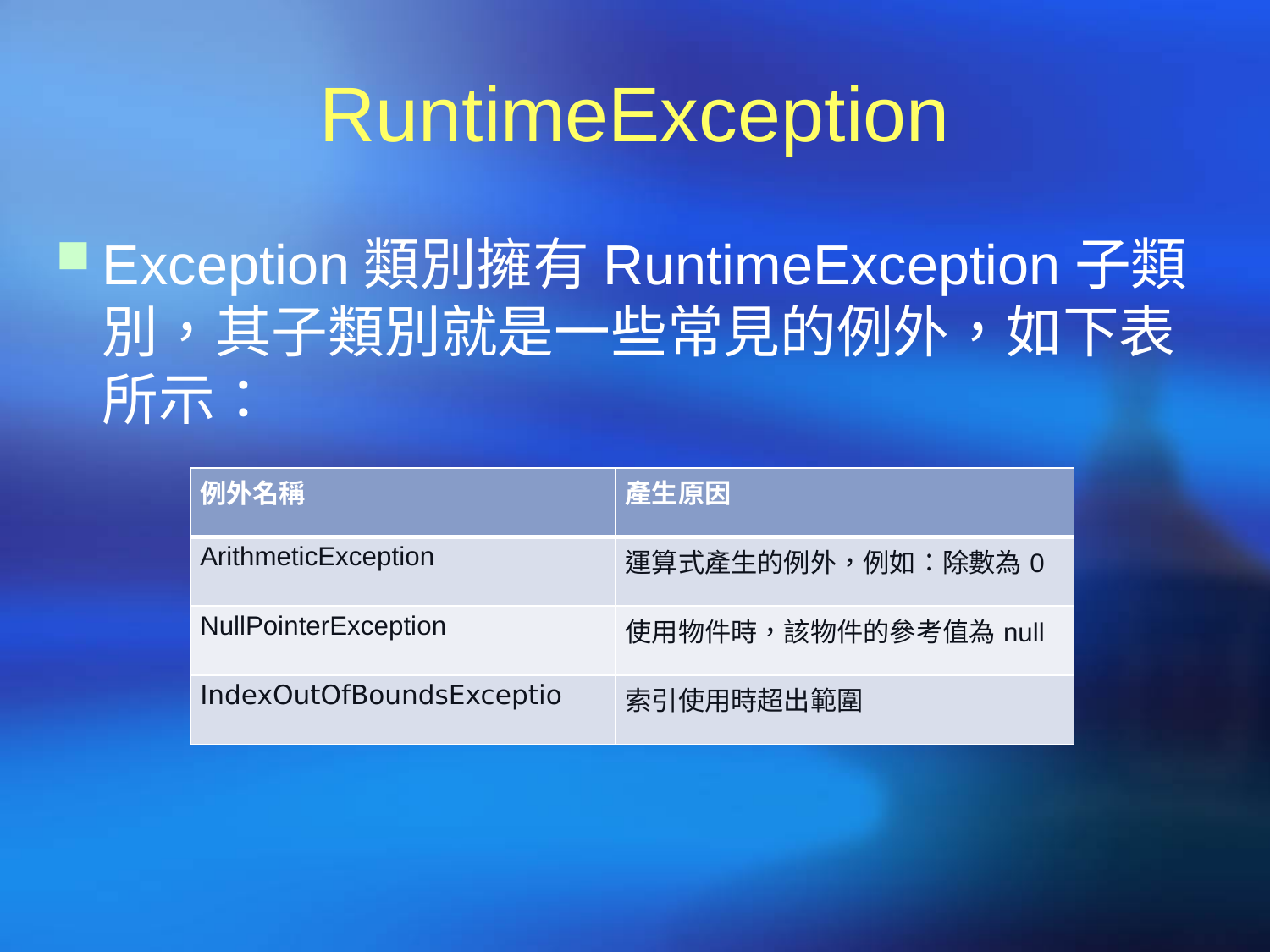

# RuntimeException
Exception類別擁有RuntimeException子類別，其子類別就是一些常見的例外，如下表所示：

| 例外名稱 | 產生原因 |
| --- | --- |
| ArithmeticException | 運算式產生的例外，例如：除數為0 |
| NullPointerException | 使用物件時，該物件的參考值為null |
| IndexOutOfBoundsExceptio | 索引使用時超出範圍 |